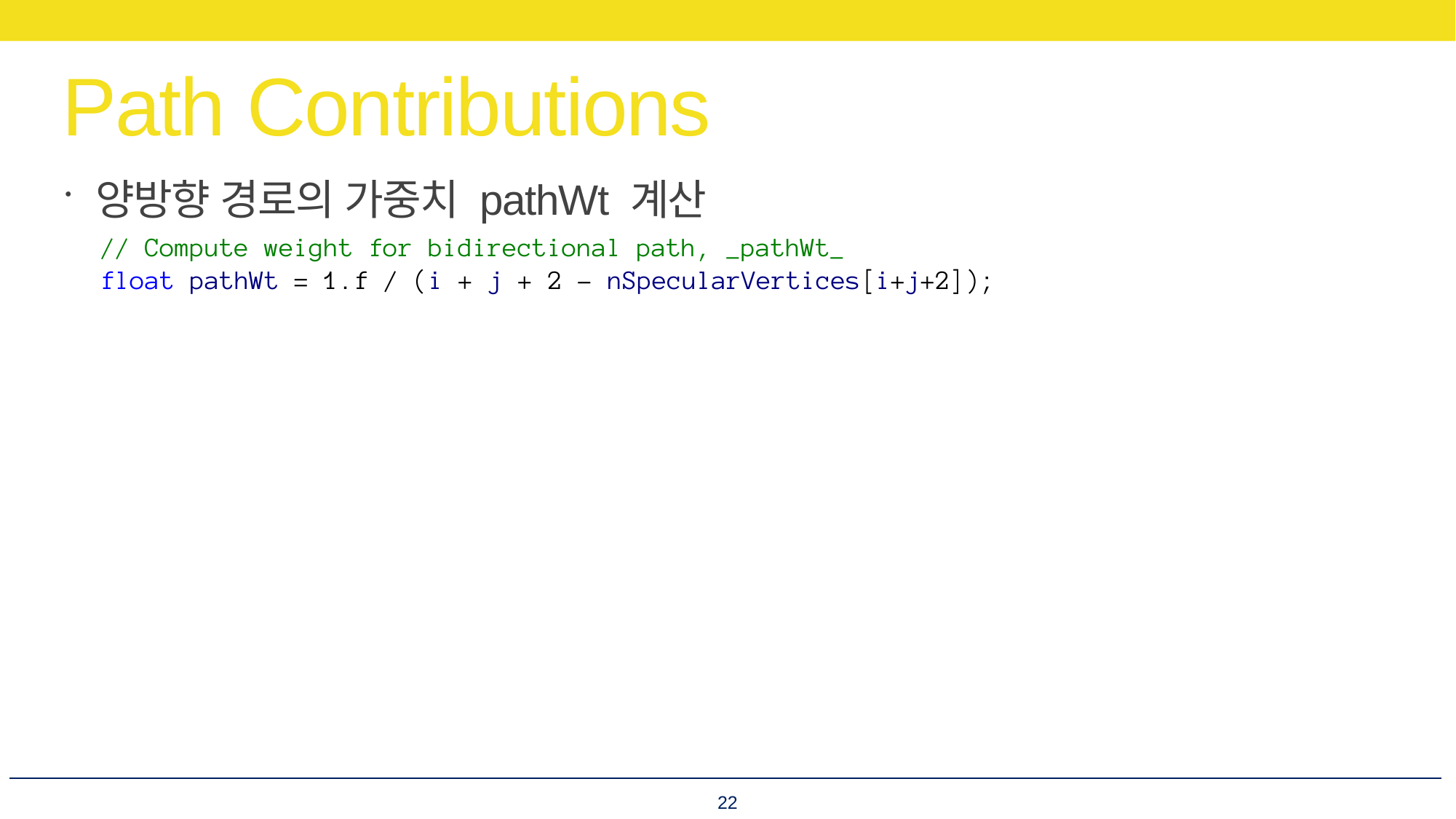

# Path Contributions
양방향 경로의 가중치 pathWt 계산
// Compute weight for bidirectional path, _pathWt_
float pathWt = 1.f / (i + j + 2 - nSpecularVertices[i+j+2]);
22